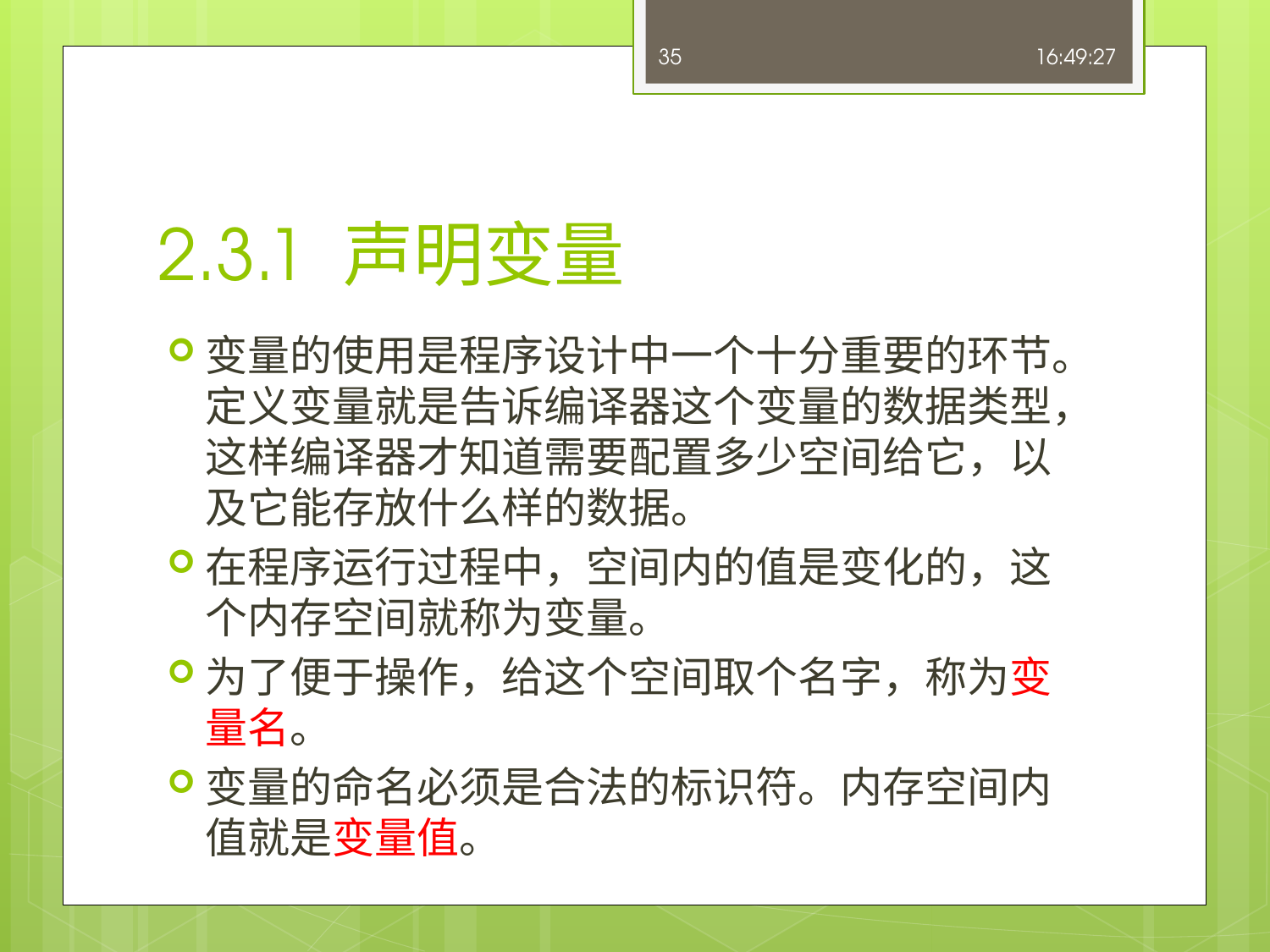

35
16:49:27
# 2.3.1 声明变量
变量的使用是程序设计中一个十分重要的环节。定义变量就是告诉编译器这个变量的数据类型，这样编译器才知道需要配置多少空间给它，以及它能存放什么样的数据。
在程序运行过程中，空间内的值是变化的，这个内存空间就称为变量。
为了便于操作，给这个空间取个名字，称为变量名。
变量的命名必须是合法的标识符。内存空间内值就是变量值。